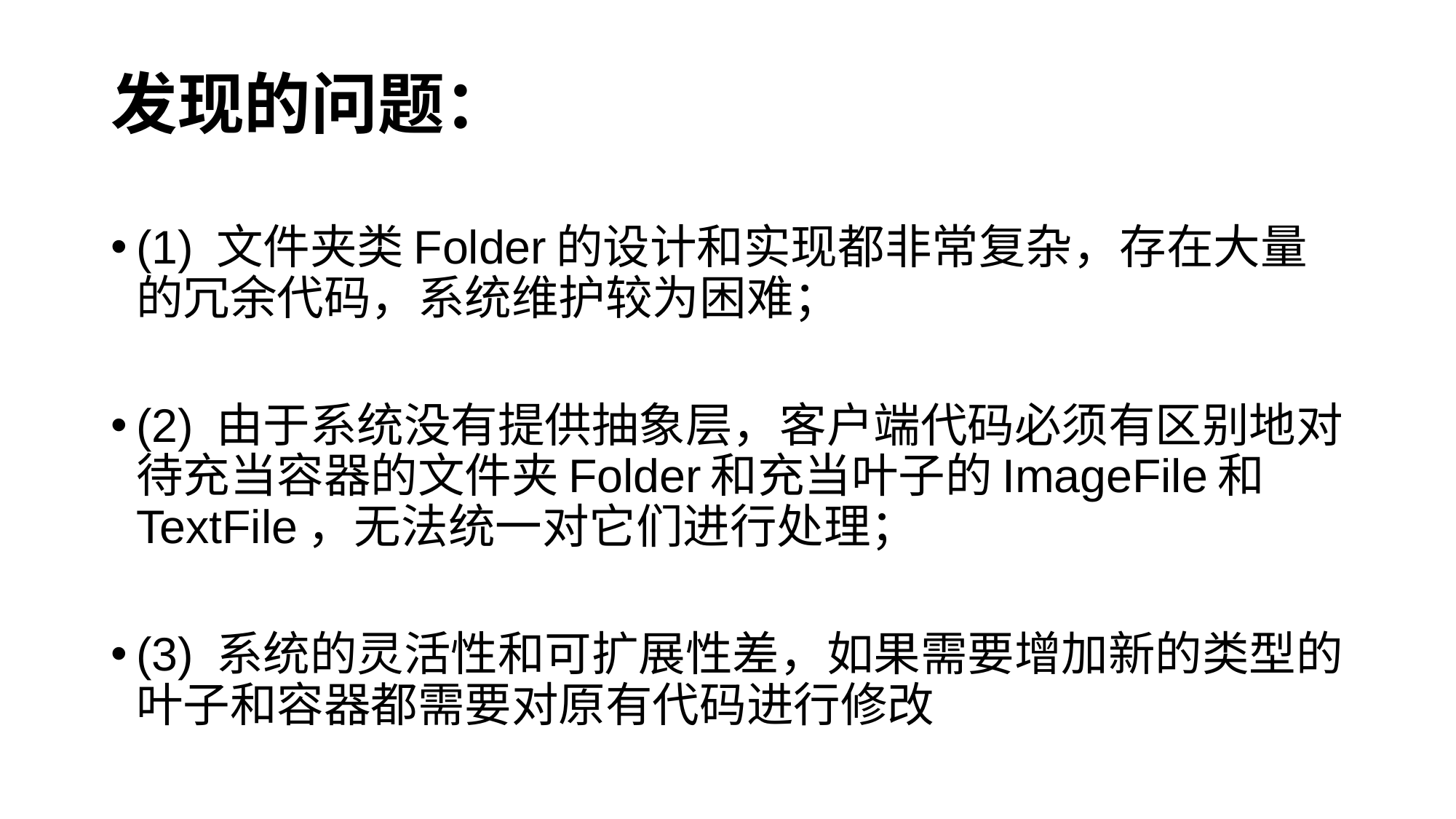

# 发现的问题：
(1) 文件夹类Folder的设计和实现都非常复杂，存在大量的冗余代码，系统维护较为困难；

(2) 由于系统没有提供抽象层，客户端代码必须有区别地对待充当容器的文件夹Folder和充当叶子的ImageFile和TextFile，无法统一对它们进行处理；

(3) 系统的灵活性和可扩展性差，如果需要增加新的类型的叶子和容器都需要对原有代码进行修改